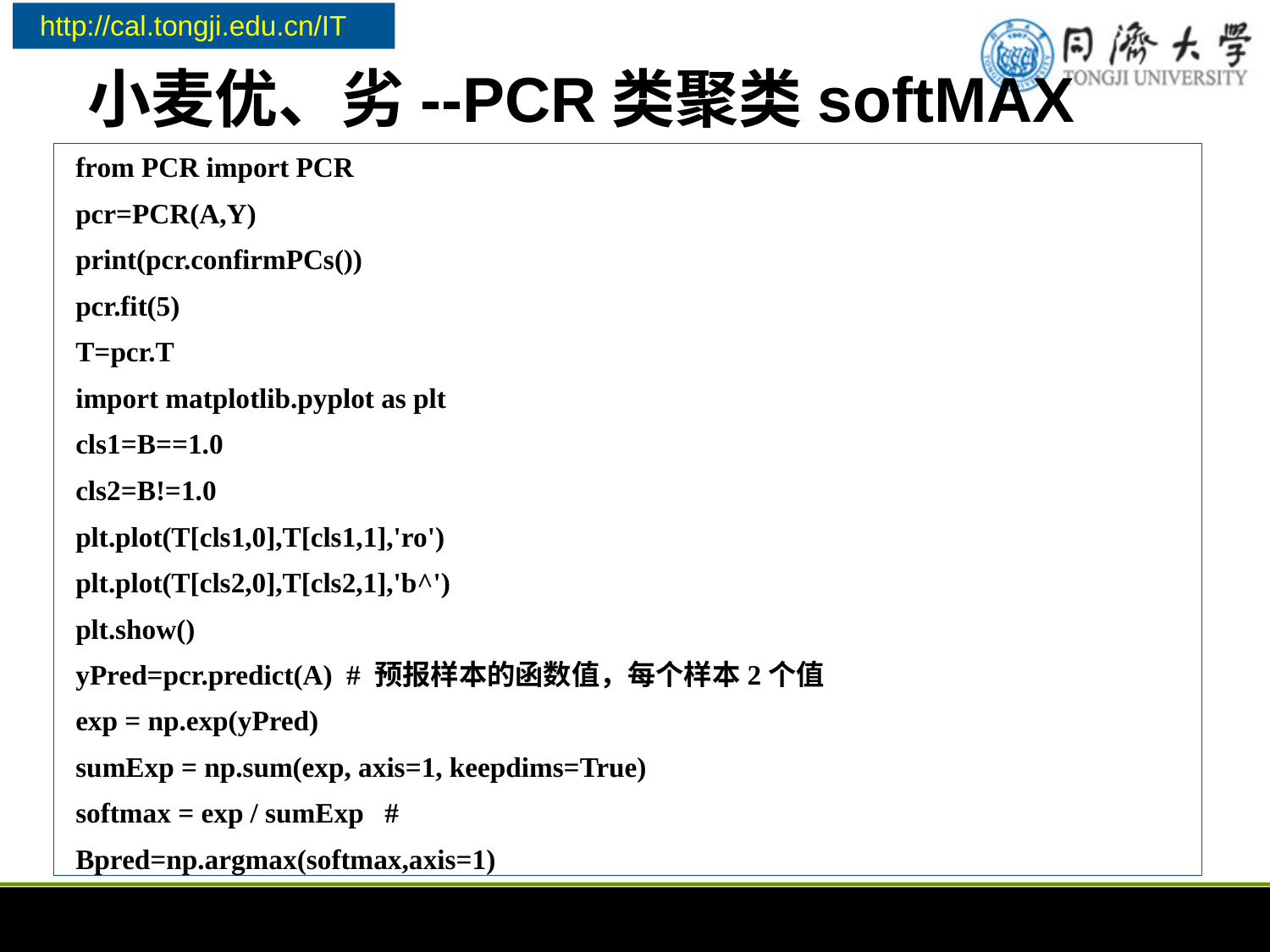

# 小麦优、劣--PCR类聚类softMAX
from PCR import PCR
pcr=PCR(A,Y)
print(pcr.confirmPCs())
pcr.fit(5)
T=pcr.T
import matplotlib.pyplot as plt
cls1=B==1.0
cls2=B!=1.0
plt.plot(T[cls1,0],T[cls1,1],'ro')
plt.plot(T[cls2,0],T[cls2,1],'b^')
plt.show()
yPred=pcr.predict(A)  # 预报样本的函数值，每个样本2个值
exp = np.exp(yPred)
sumExp = np.sum(exp, axis=1, keepdims=True)
softmax = exp / sumExp   #
Bpred=np.argmax(softmax,axis=1)